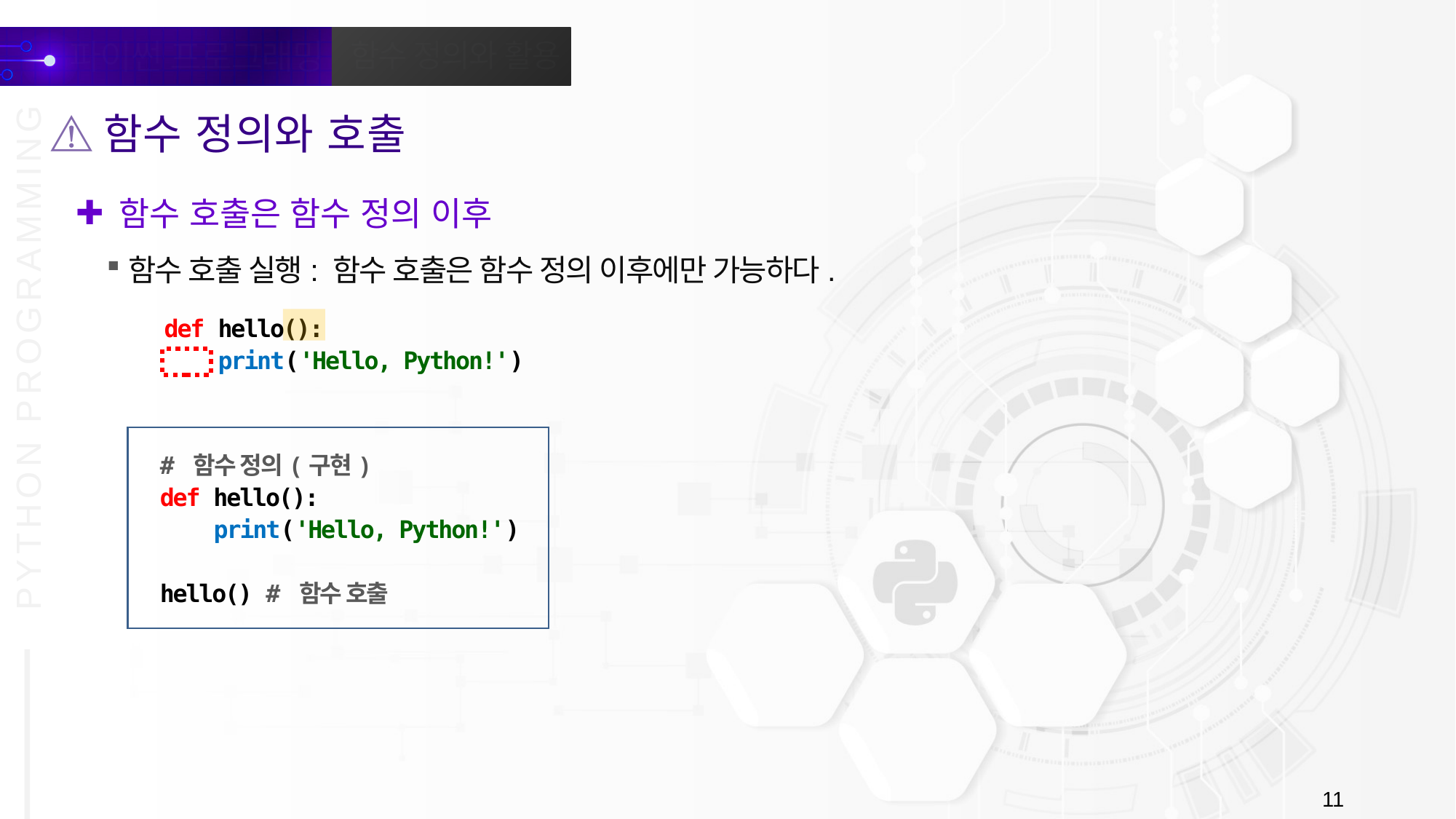

함수 정의와 호출
함수 호출은 함수 정의 이후
함수 호출 실행: 함수 호출은 함수 정의 이후에만 가능하다.
def hello():
    print('Hello, Python!')

# 함수 정의(구현)
def hello():
    print('Hello, Python!')

hello() # 함수 호출

11